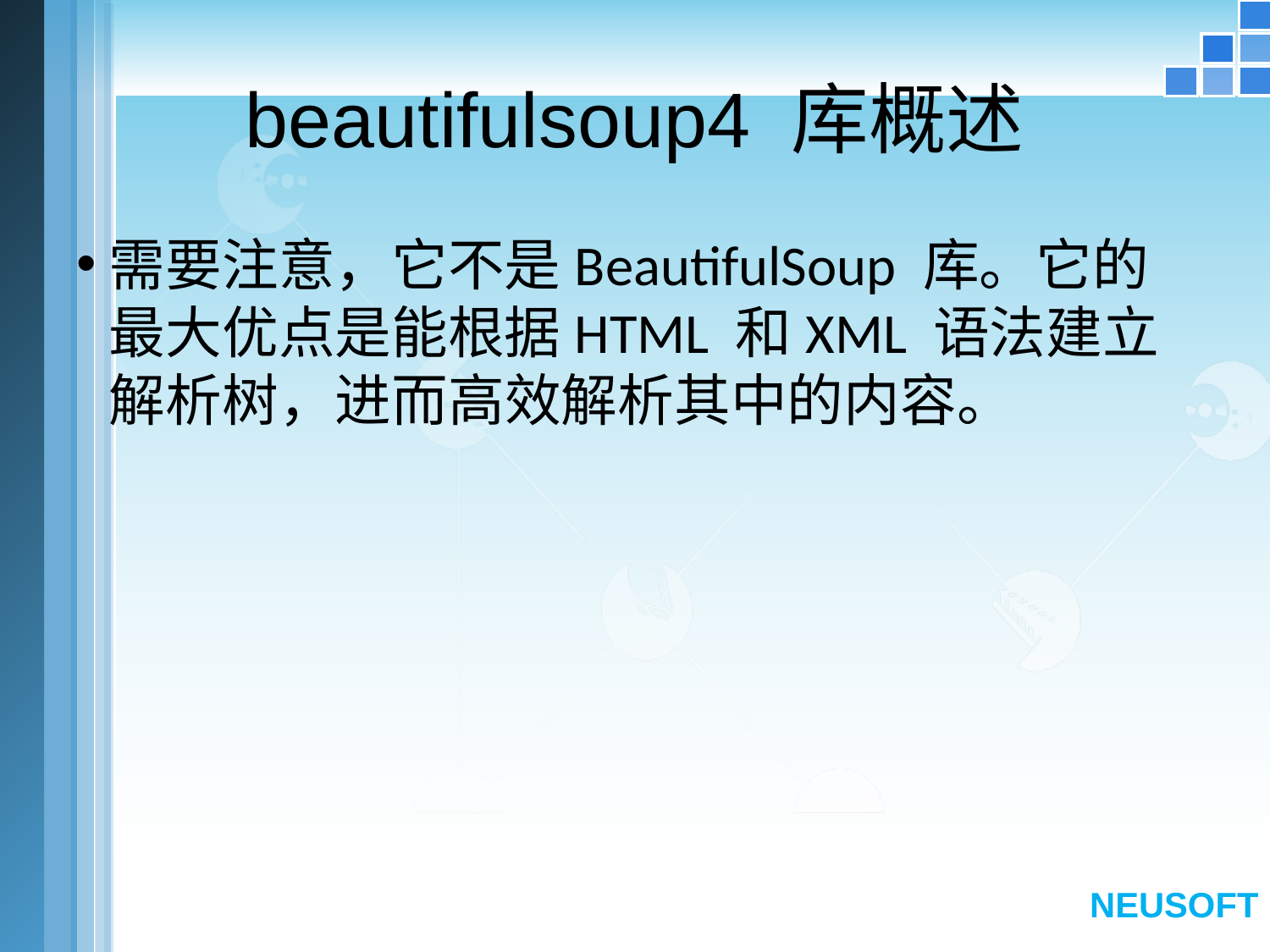

# beautifulsoup4 库概述
需要注意，它不是BeautifulSoup 库。它的最大优点是能根据HTML 和XML 语法建立解析树，进而高效解析其中的内容。